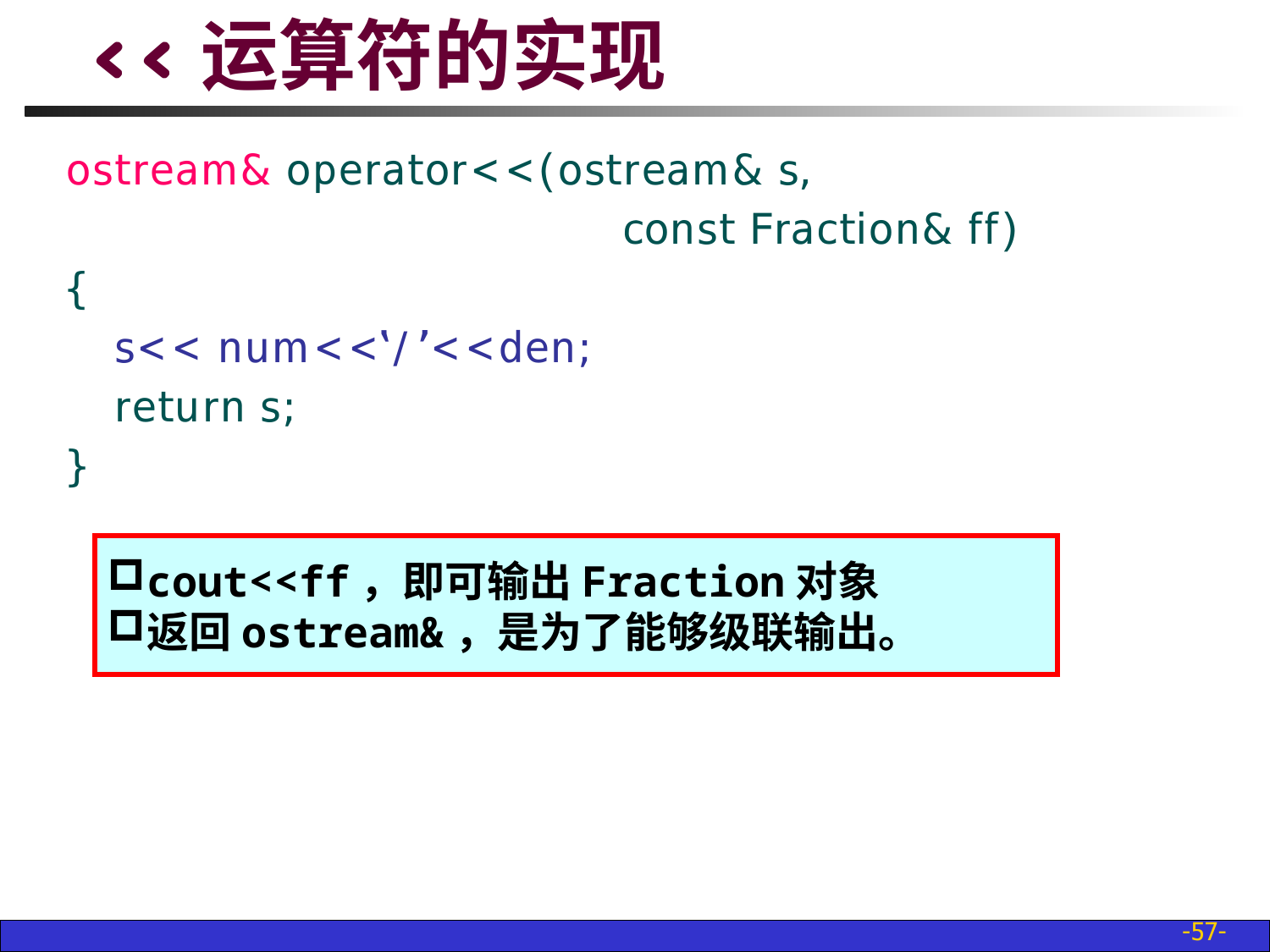

# <<运算符的实现
ostream& operator<<(ostream& s,
					const Fraction& ff)
{
	s<< num<<‘/’<<den;
	return s;
}
cout<<ff，即可输出Fraction对象
返回ostream&，是为了能够级联输出。
-57-